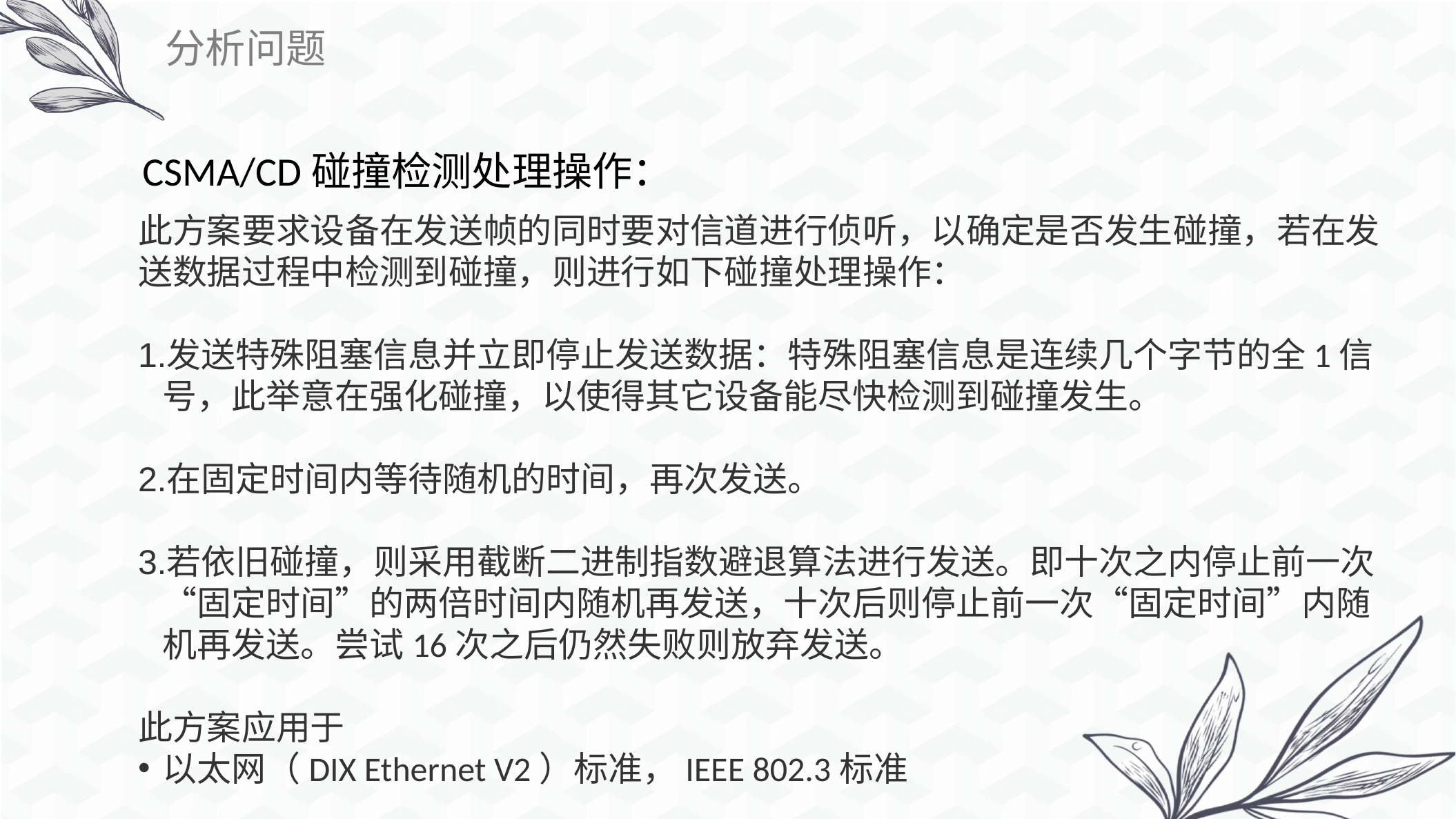

分析问题
CSMA/CD碰撞检测处理操作：
此方案要求设备在发送帧的同时要对信道进行侦听，以确定是否发生碰撞，若在发送数据过程中检测到碰撞，则进行如下碰撞处理操作：

发送特殊阻塞信息并立即停止发送数据：特殊阻塞信息是连续几个字节的全1信号，此举意在强化碰撞，以使得其它设备能尽快检测到碰撞发生。

在固定时间内等待随机的时间，再次发送。

若依旧碰撞，则采用截断二进制指数避退算法进行发送。即十次之内停止前一次“固定时间”的两倍时间内随机再发送，十次后则停止前一次“固定时间”内随机再发送。尝试16次之后仍然失败则放弃发送。

此方案应用于
以太网（DIX Ethernet V2）标准，IEEE 802.3标准